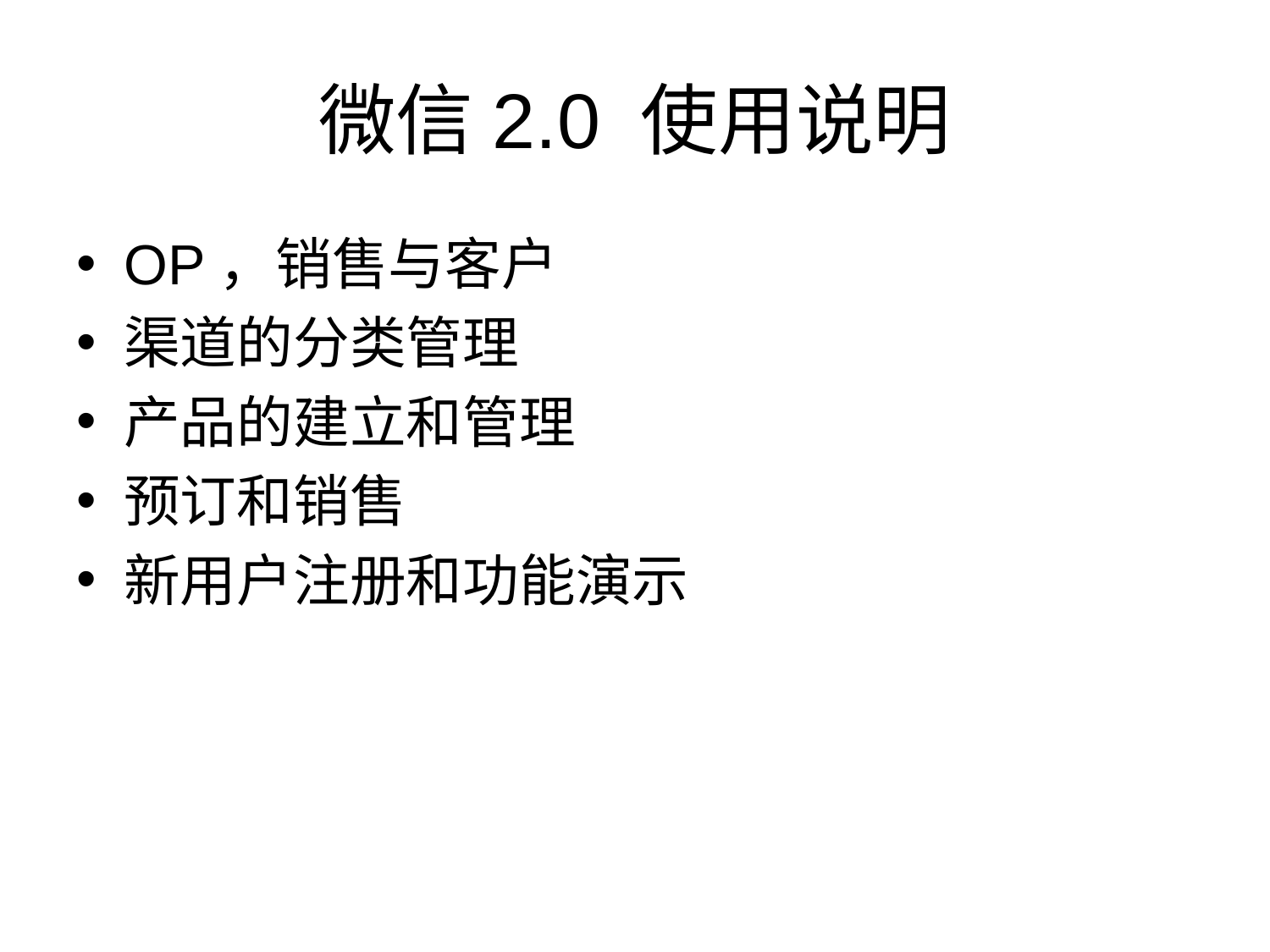

# 微信2.0 使用说明
OP，销售与客户
渠道的分类管理
产品的建立和管理
预订和销售
新用户注册和功能演示